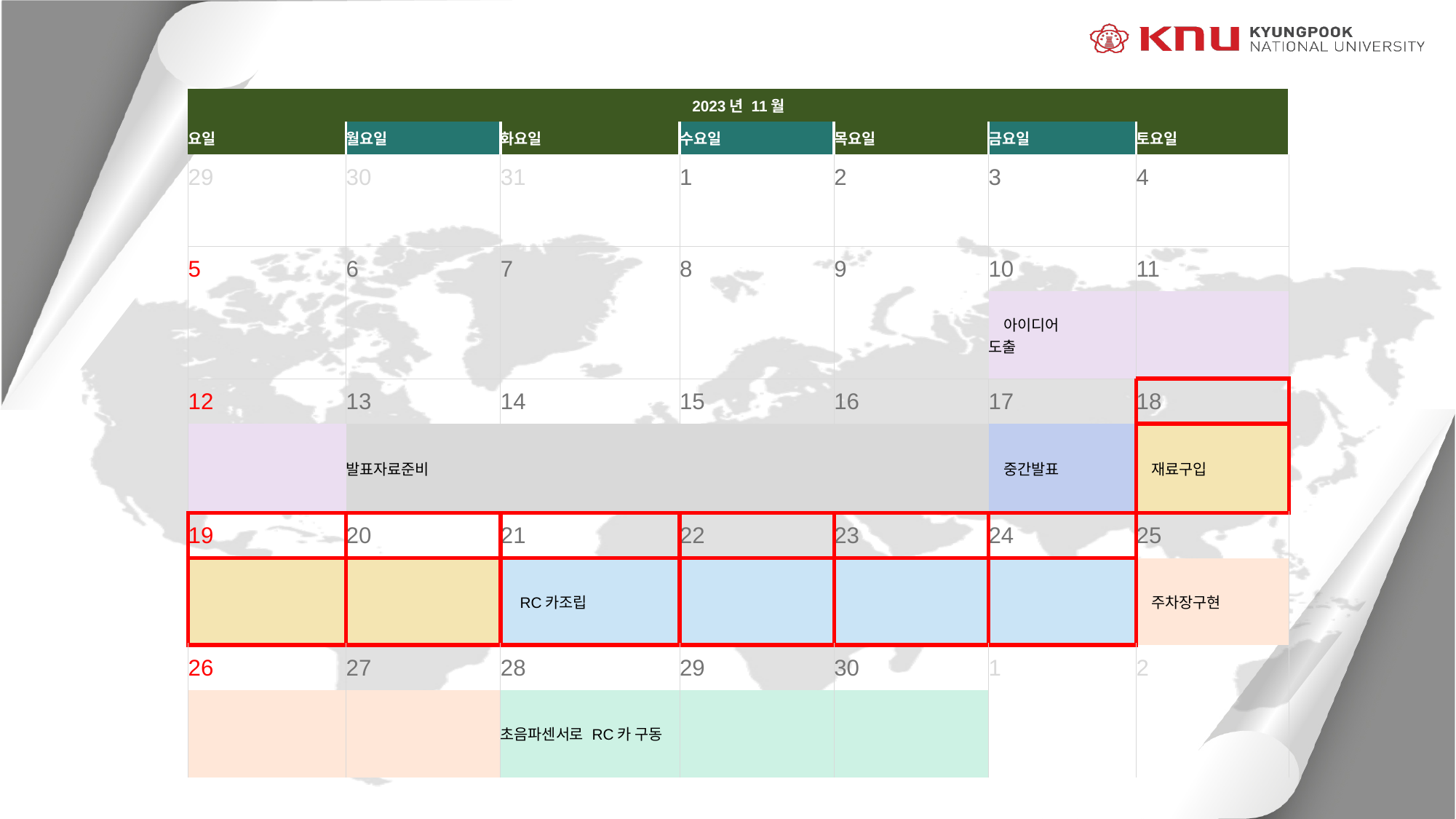

| 2023년 11월 |  |  |  |  |  |  |
| --- | --- | --- | --- | --- | --- | --- |
| 요일 | 월요일 | 화요일 | 수요일 | 목요일 | 금요일 | 토요일 |
| 29 | 30 | 31 | 1 | 2 | 3 | 4 |
|  |  |  |  |  |  |  |
| 5 | 6 | 7 | 8 | 9 | 10 | 11 |
|  |  |  |  |  | 아이디어 도출 |  |
| 12 | 13 | 14 | 15 | 16 | 17 | 18 |
|  | 발표자료준비 |  |  |  | 중간발표 | 재료구입 |
| 19 | 20 | 21 | 22 | 23 | 24 | 25 |
|  |  | RC카조립 |  |  |  | 주차장구현 |
| 26 | 27 | 28 | 29 | 30 | 1 | 2 |
|  |  | 초음파센서로 RC카 구동 |  |  |  |  |